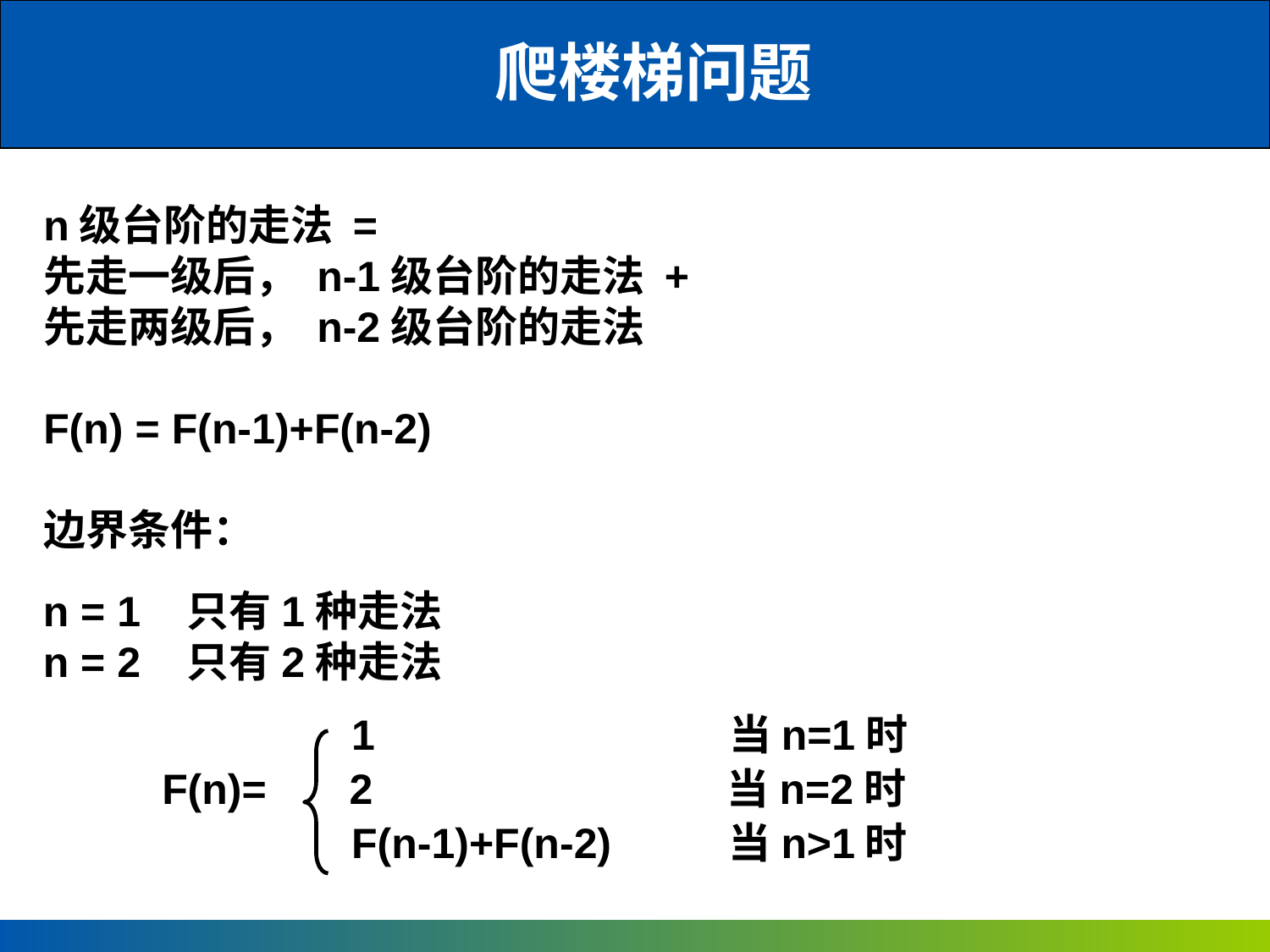

爬楼梯问题
n级台阶的走法 =
先走一级后， n-1级台阶的走法 +
先走两级后， n-2级台阶的走法

F(n) = F(n-1)+F(n-2)

边界条件：
n = 1   只有1种走法
n = 2   只有2种走法
                 1                             当n=1时
 F(n)=       2                             当n=2时
                 F(n-1)+F(n-2)         当n>1时